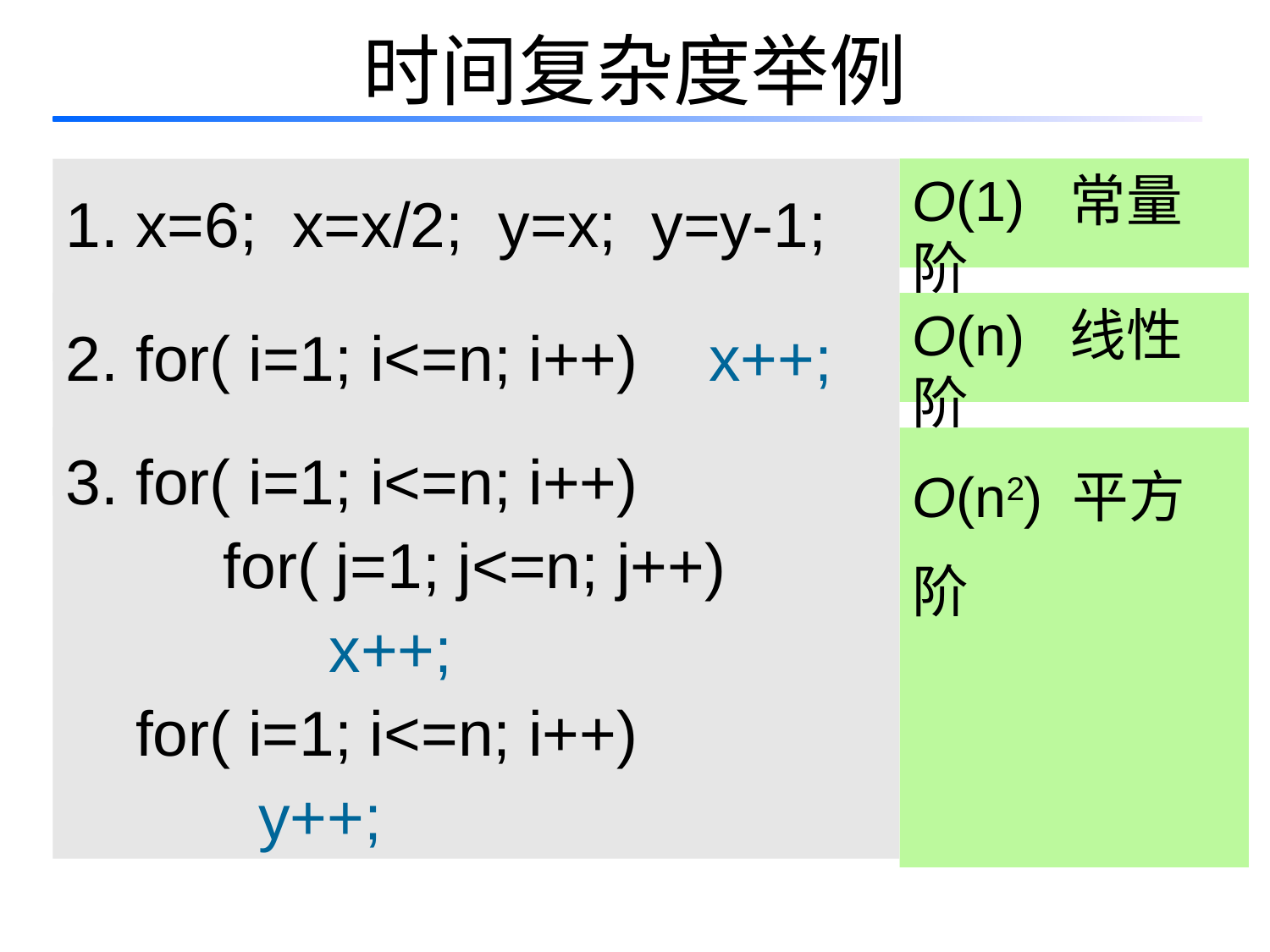

# 时间复杂度举例

O(1)  常量阶
1. x=6;  x=x/2;  y=x;  y=y-1;
2. for( i=1; i<=n; i++)    x++;
O(n)  线性阶
3. for( i=1; i<=n; i++)
         for( j=1; j<=n; j++)
               x++;
    for( i=1; i<=n; i++)
           y++;
O(n2) 平方阶